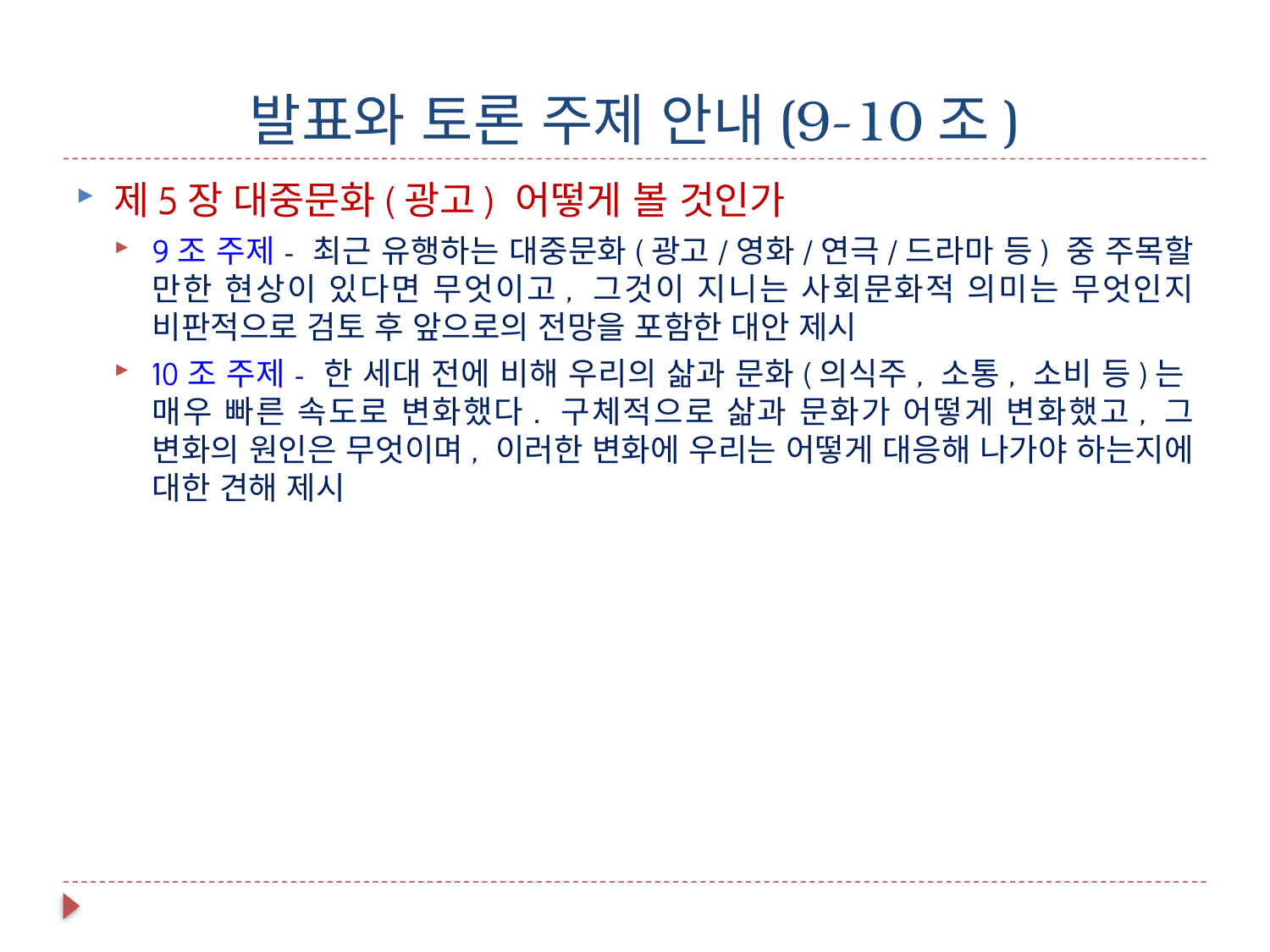

# 발표와 토론 주제 안내(9-10조)
제5장 대중문화(광고) 어떻게 볼 것인가
9조 주제- 최근 유행하는 대중문화(광고/영화/연극/드라마 등) 중 주목할 만한 현상이 있다면 무엇이고, 그것이 지니는 사회문화적 의미는 무엇인지 비판적으로 검토 후 앞으로의 전망을 포함한 대안 제시
10조 주제- 한 세대 전에 비해 우리의 삶과 문화(의식주, 소통, 소비 등)는 매우 빠른 속도로 변화했다. 구체적으로 삶과 문화가 어떻게 변화했고, 그 변화의 원인은 무엇이며, 이러한 변화에 우리는 어떻게 대응해 나가야 하는지에 대한 견해 제시